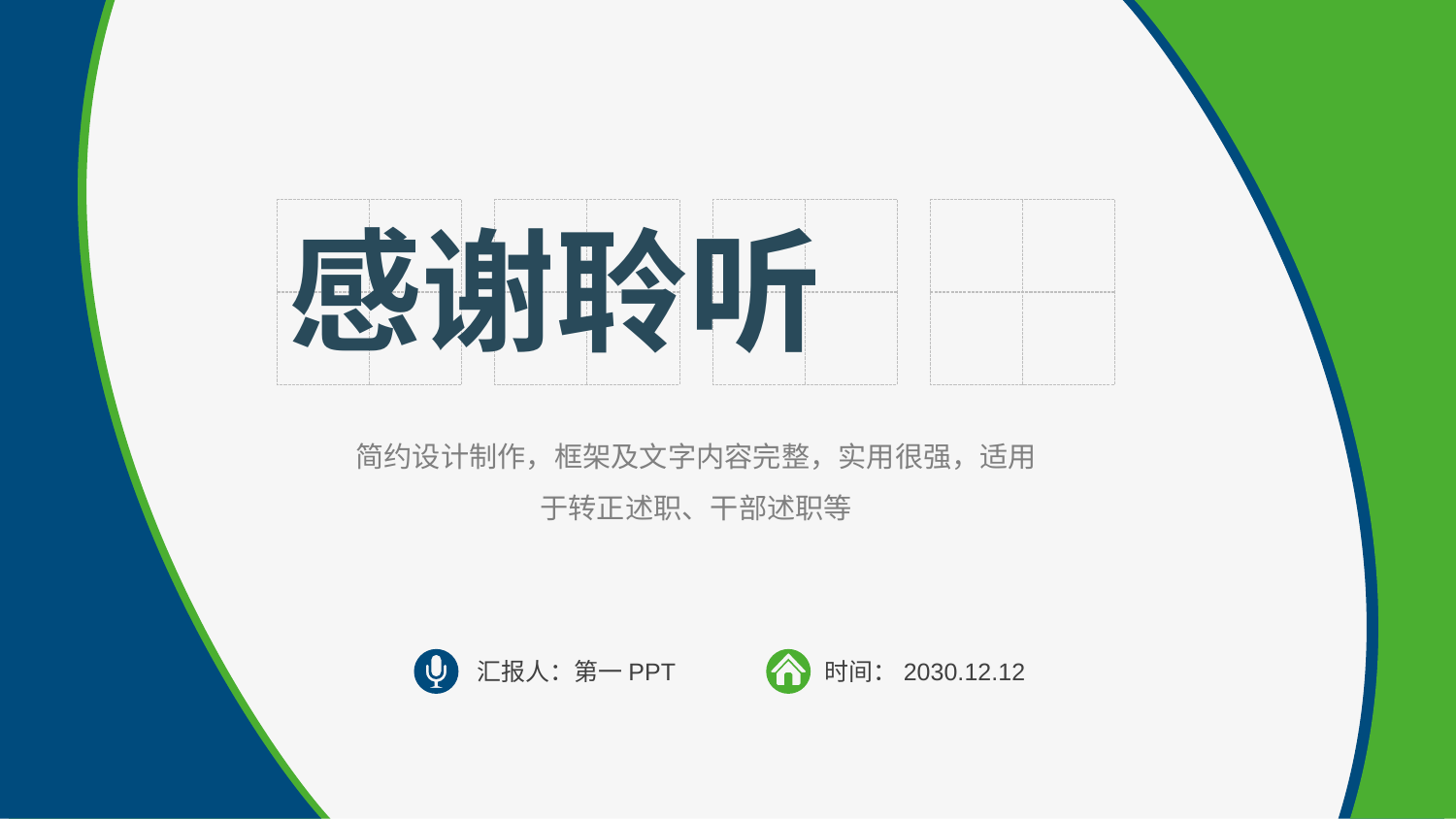

感谢聆听
简约设计制作，框架及文字内容完整，实用很强，适用于转正述职、干部述职等

汇报人：第一PPT
时间：2030.12.12